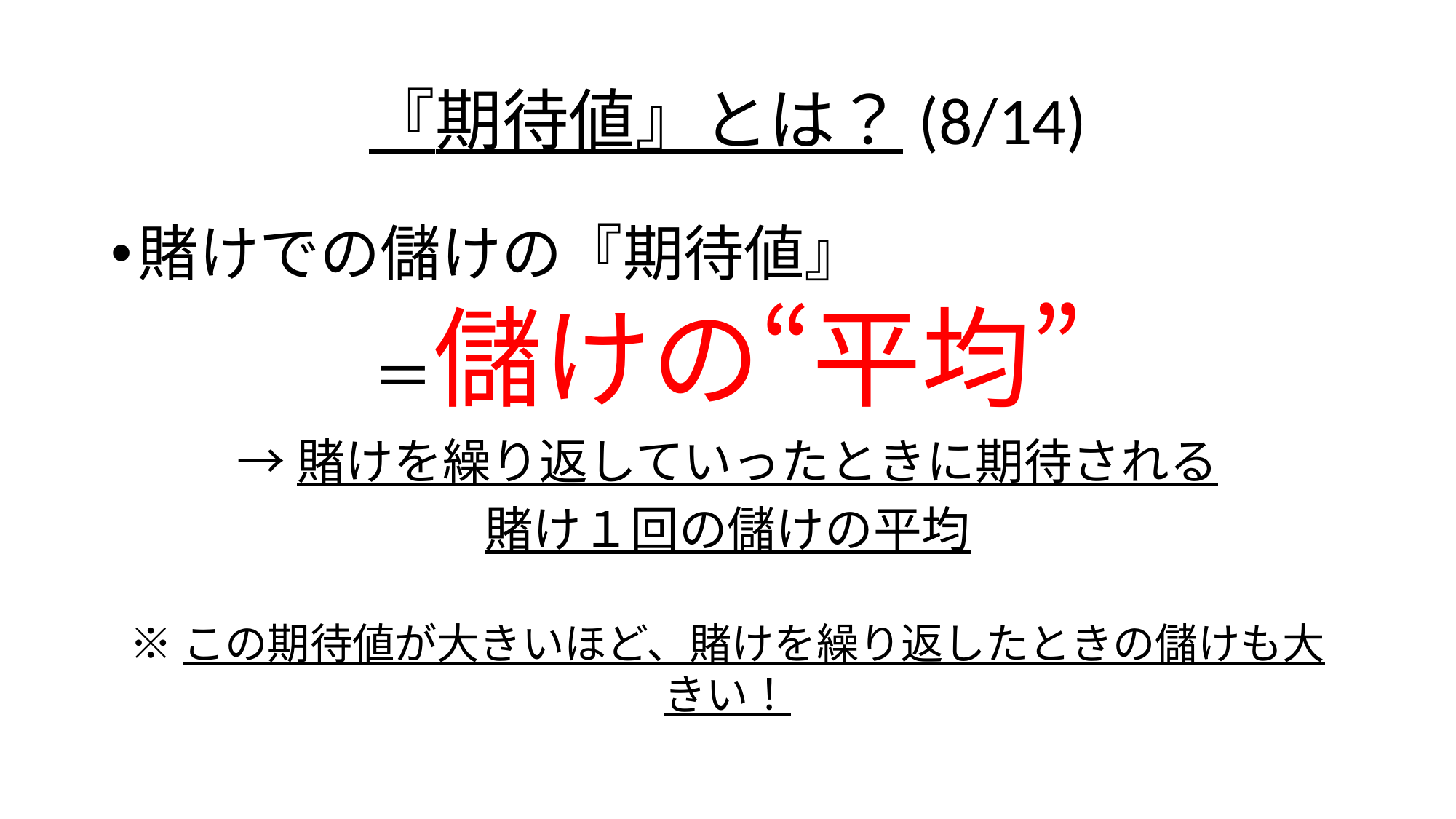

# 『期待値』とは？(8/14)
賭けでの儲けの『期待値』
＝儲けの“平均”
→賭けを繰り返していったときに期待される
賭け１回の儲けの平均

※この期待値が大きいほど、賭けを繰り返したときの儲けも大きい！